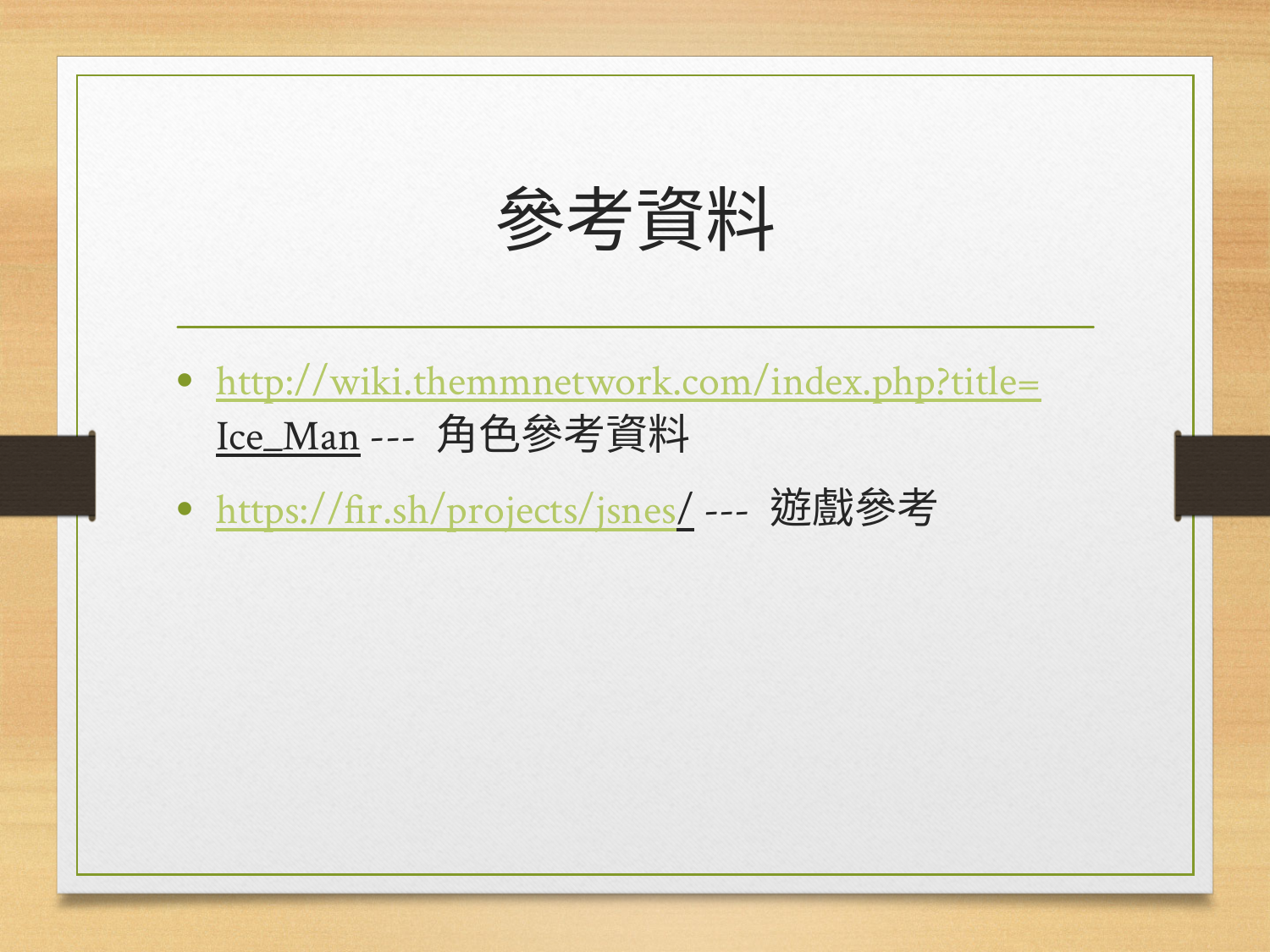

# 參考資料
http://wiki.themmnetwork.com/index.php?title=Ice_Man --- 角色參考資料
https://fir.sh/projects/jsnes/ --- 遊戲參考